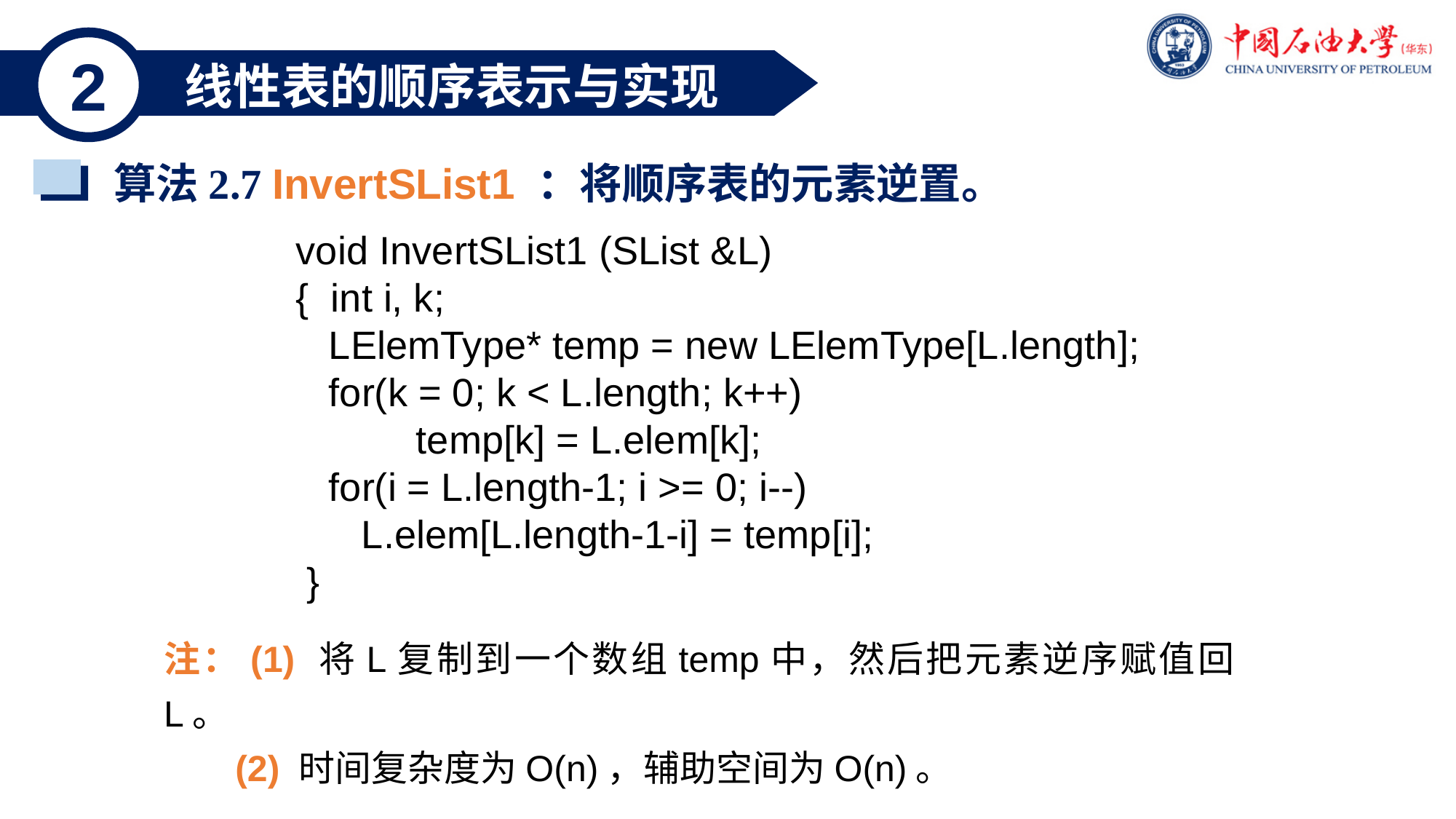

2
 线性表的顺序表示与实现
算法2.7 InvertSList1 ：将顺序表的元素逆置。

void InvertSList1 (SList &L)
{  int i, k;
   LElemType* temp = new LElemType[L.length];
   for(k = 0; k < L.length; k++)
	 temp[k] = L.elem[k];
   for(i = L.length-1; i >= 0; i--)
      L.elem[L.length-1-i] = temp[i];
 }
注：(1) 将L复制到一个数组temp中，然后把元素逆序赋值回L。
       (2) 时间复杂度为O(n)，辅助空间为O(n)。